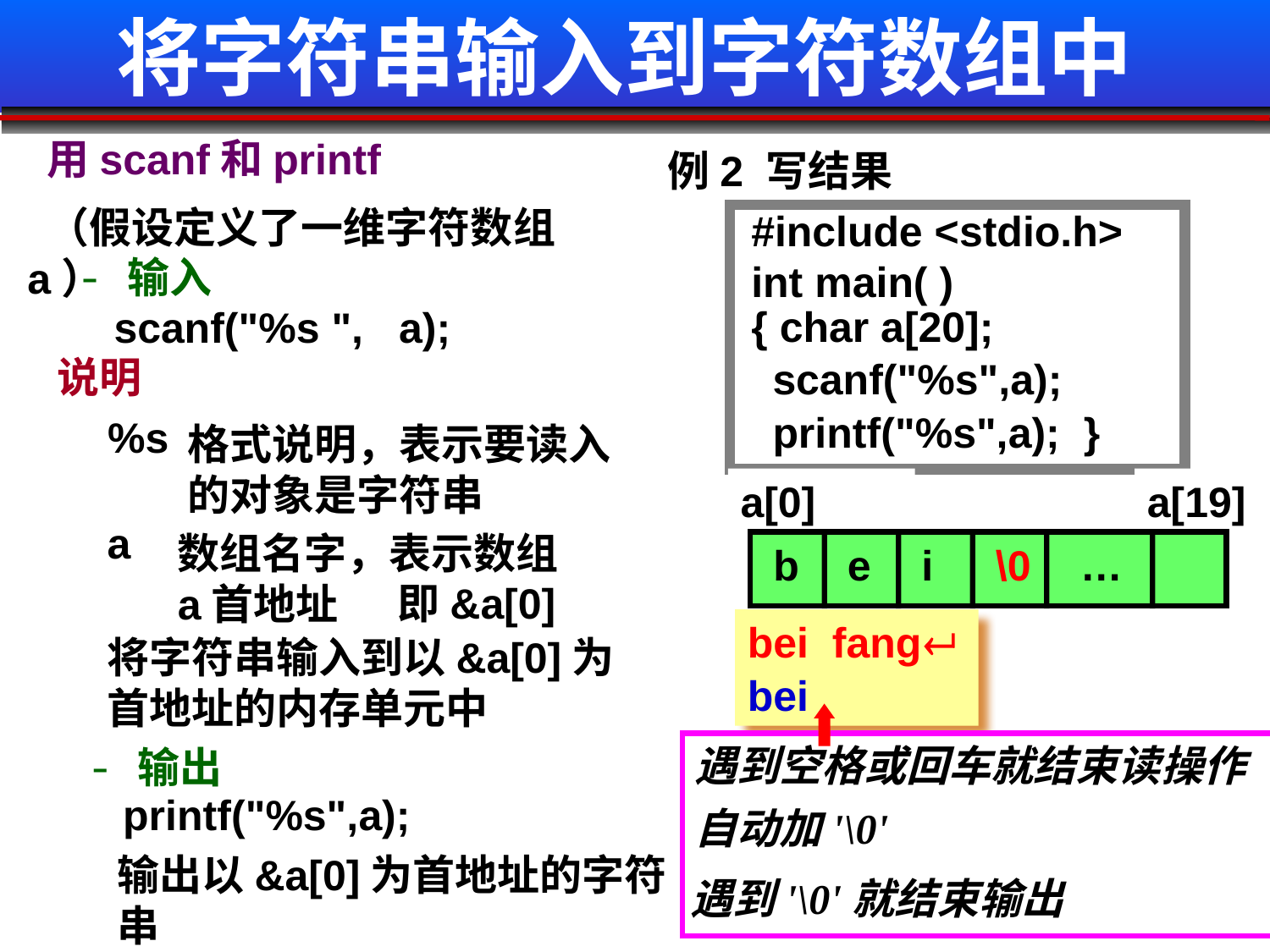

# 将字符串输入到字符数组中

 用scanf和printf
例2 写结果
 （假设定义了一维字符数组a）
#include <stdio.h>
int main( )

 输入
{ char a[20];
   scanf("%s ",   a);
说明
scanf("%s",a);
printf("%s",a);  }
%s
格式说明，表示要读入的对象是字符串
a[0]
a[19]
a
数组名字，表示数组a首地址

…

b
e
i
\0
即&a[0]

bei  fang↵
将字符串输入到以&a[0]为首地址的内存单元中
bei

遇到空格或回车就结束读操作
 输出
   printf("%s",a);
自动加'\0'
输出以&a[0]为首地址的字符串
遇到'\0'就结束输出